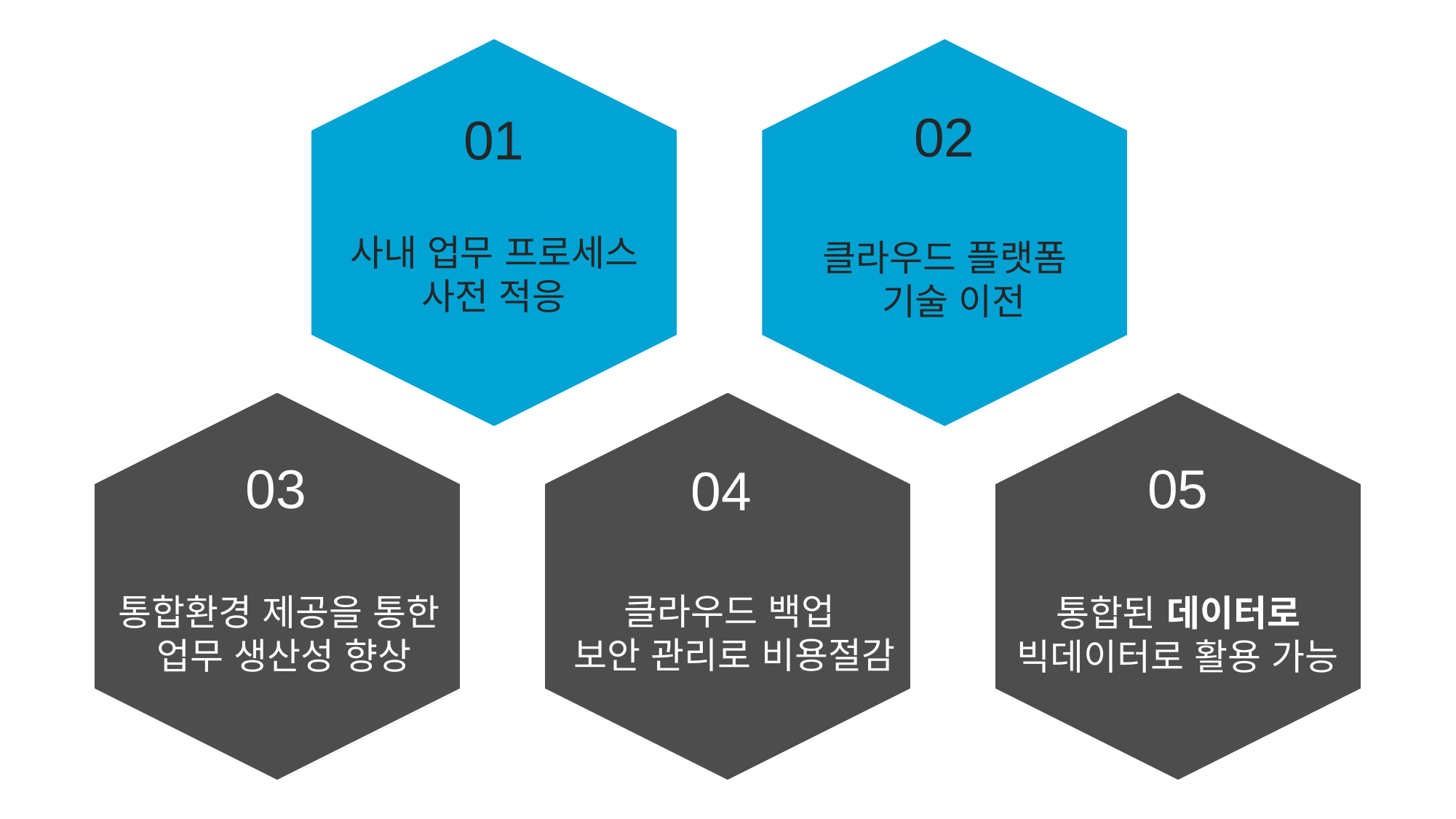

기대효과

02
01
사내 업무 프로세스
사전 적응
클라우드 플랫폼
 기술 이전

03
05
04
클라우드 백업
보안 관리로 비용절감
통합환경 제공을 통한
업무 생산성 향상
통합된 데이터로
빅데이터로 활용 가능